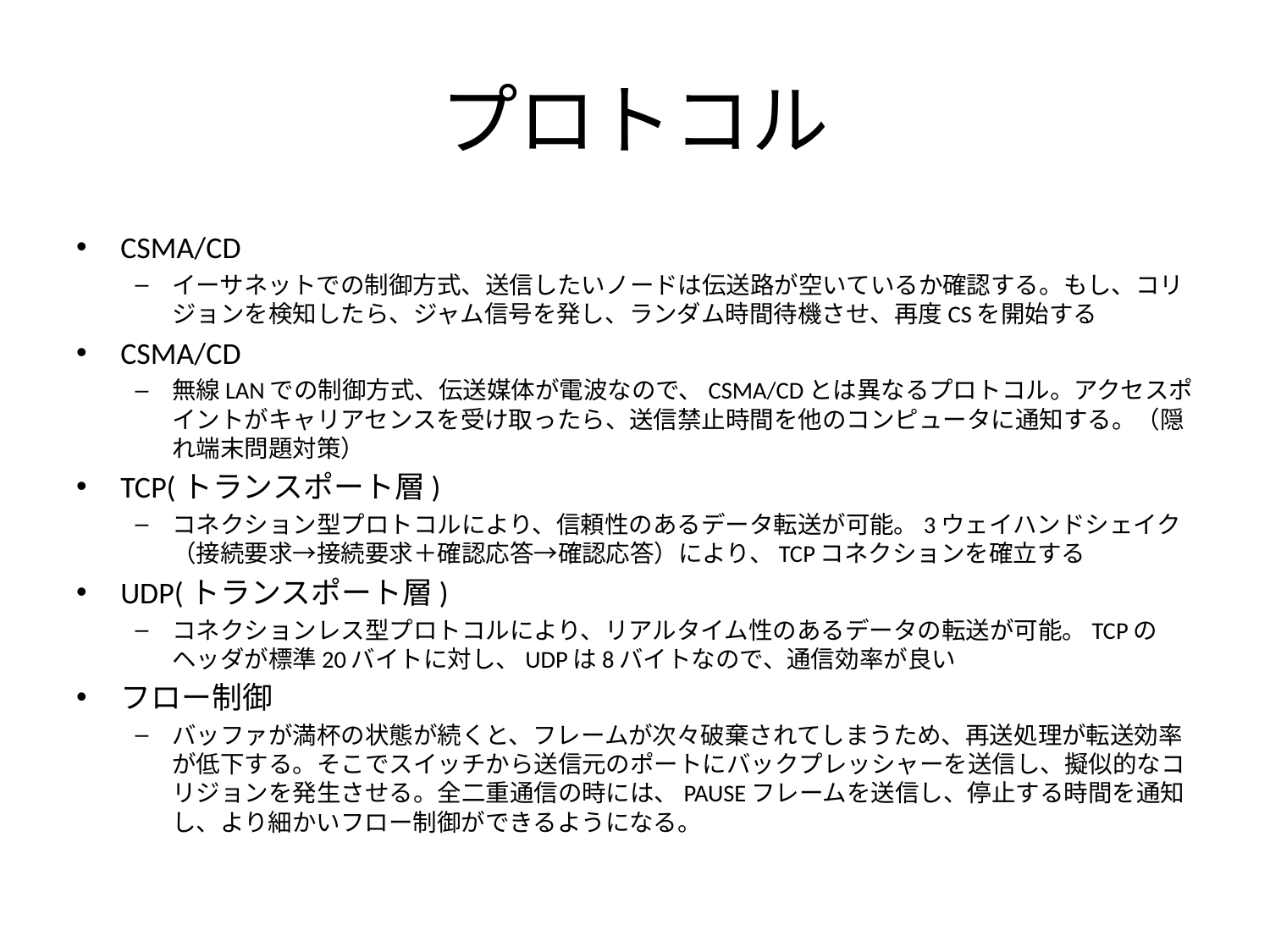

# プロトコル
CSMA/CD
イーサネットでの制御方式、送信したいノードは伝送路が空いているか確認する。もし、コリジョンを検知したら、ジャム信号を発し、ランダム時間待機させ、再度CSを開始する
CSMA/CD
無線LANでの制御方式、伝送媒体が電波なので、CSMA/CDとは異なるプロトコル。アクセスポイントがキャリアセンスを受け取ったら、送信禁止時間を他のコンピュータに通知する。（隠れ端末問題対策）
TCP(トランスポート層)
コネクション型プロトコルにより、信頼性のあるデータ転送が可能。3ウェイハンドシェイク（接続要求→接続要求＋確認応答→確認応答）により、TCPコネクションを確立する
UDP(トランスポート層)
コネクションレス型プロトコルにより、リアルタイム性のあるデータの転送が可能。TCPのヘッダが標準20バイトに対し、UDPは8バイトなので、通信効率が良い
フロー制御
バッファが満杯の状態が続くと、フレームが次々破棄されてしまうため、再送処理が転送効率が低下する。そこでスイッチから送信元のポートにバックプレッシャーを送信し、擬似的なコリジョンを発生させる。全二重通信の時には、PAUSEフレームを送信し、停止する時間を通知し、より細かいフロー制御ができるようになる。